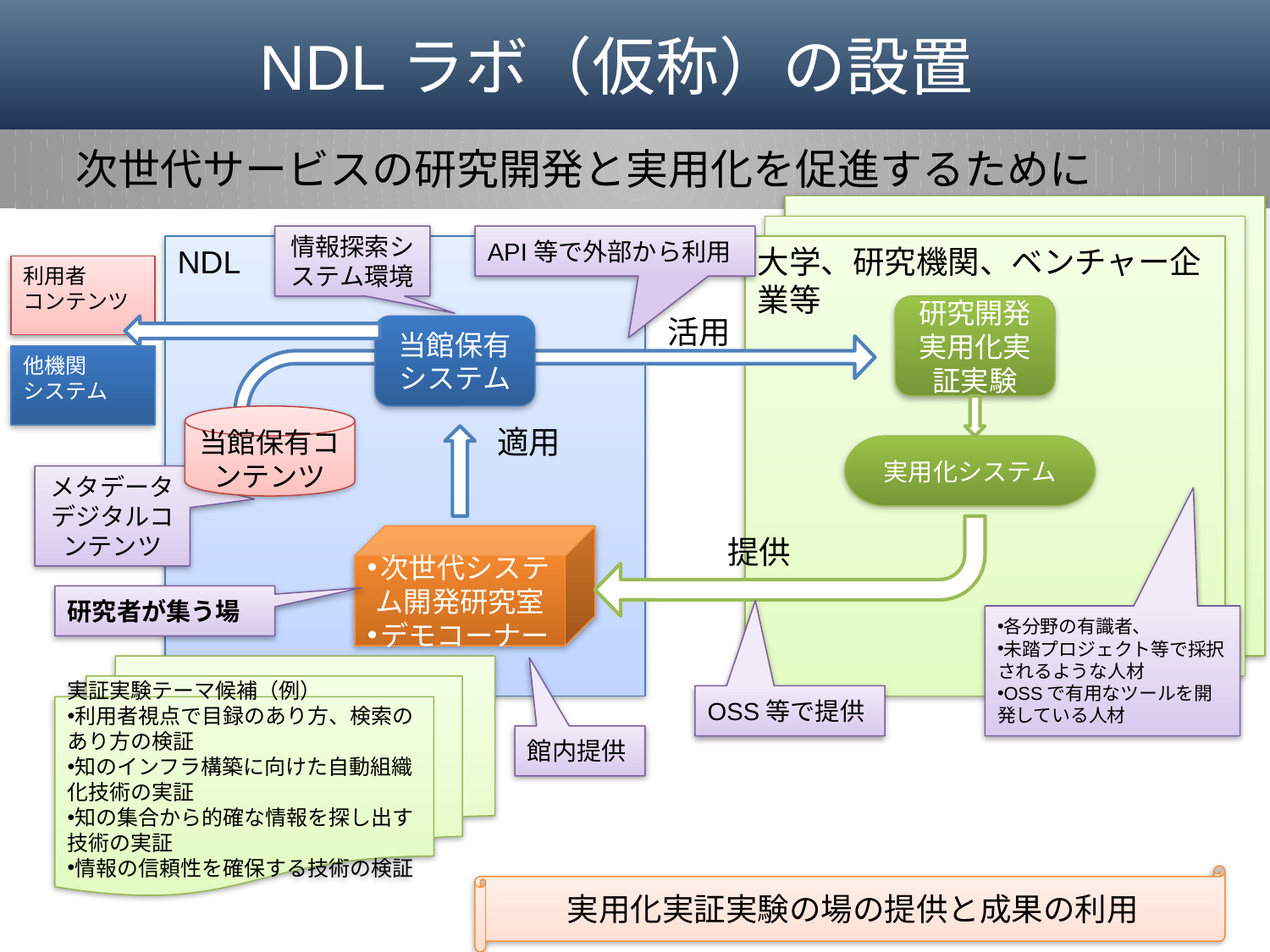

# NDLラボ（仮称）の設置
次世代サービスの研究開発と実用化を促進するために

情報探索システム環境
API等で外部から利用
NDL
大学、研究機関、ベンチャー企業等
利用者
コンテンツ
研究開発
実用化実証実験
活用

当館保有システム

他機関
システム

当館保有コンテンツ
適用

実用化システム
メタデータ
デジタルコンテンツ

次世代システム開発研究室
デモコーナー
提供
研究者が集う場
各分野の有識者、
未踏プロジェクト等で採択されるような人材
OSSで有用なツールを開発している人材
実証実験テーマ候補（例）
利用者視点で目録のあり方、検索のあり方の検証
知のインフラ構築に向けた自動組織化技術の実証
知の集合から的確な情報を探し出す技術の実証
情報の信頼性を確保する技術の検証

OSS等で提供
館内提供
実用化実証実験の場の提供と成果の利用